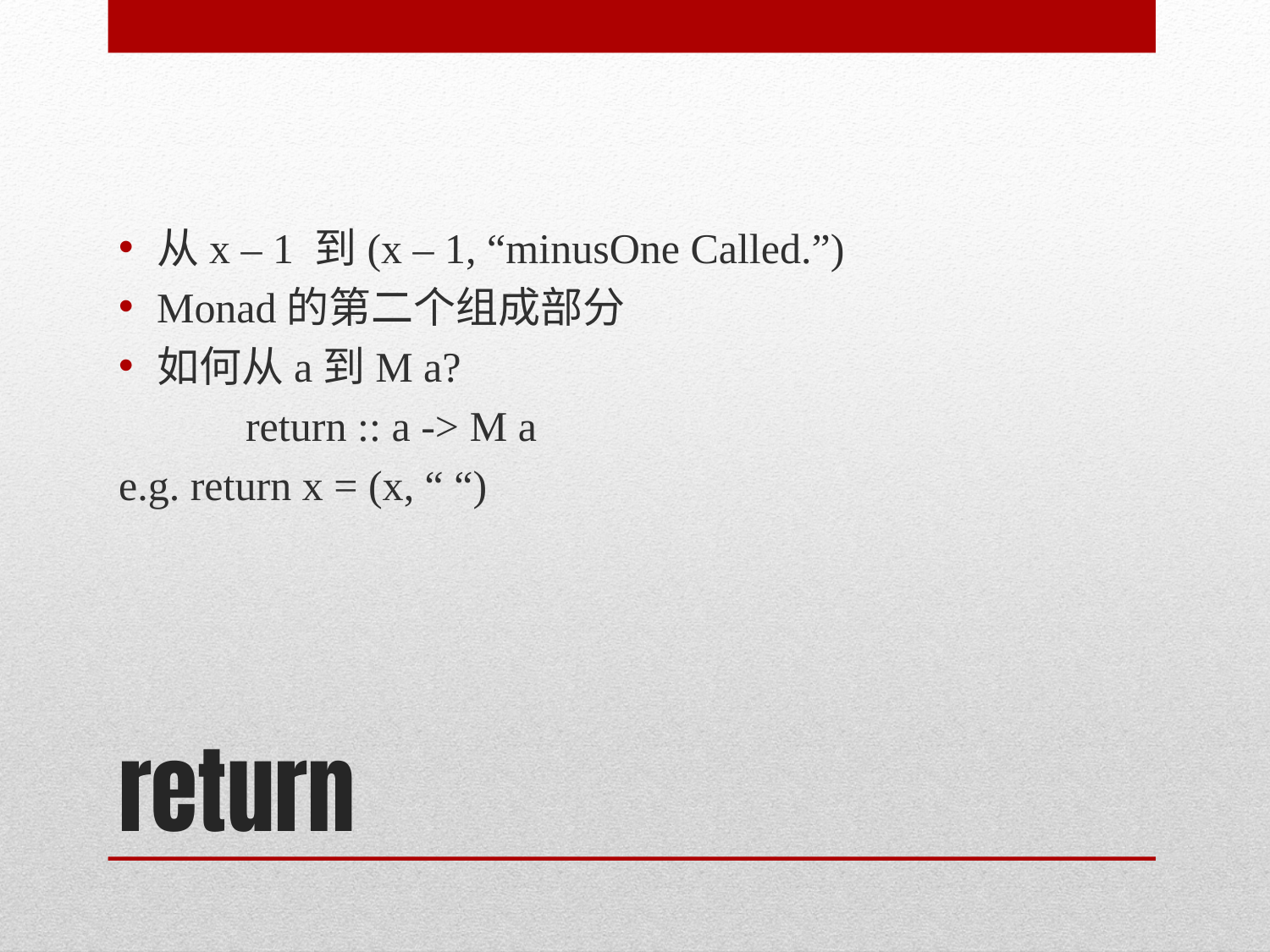

从x – 1 到(x – 1, “minusOne Called.”)
Monad的第二个组成部分
如何从a到M a?
	return :: a -> M a
e.g. return x = (x, “ “)
# return